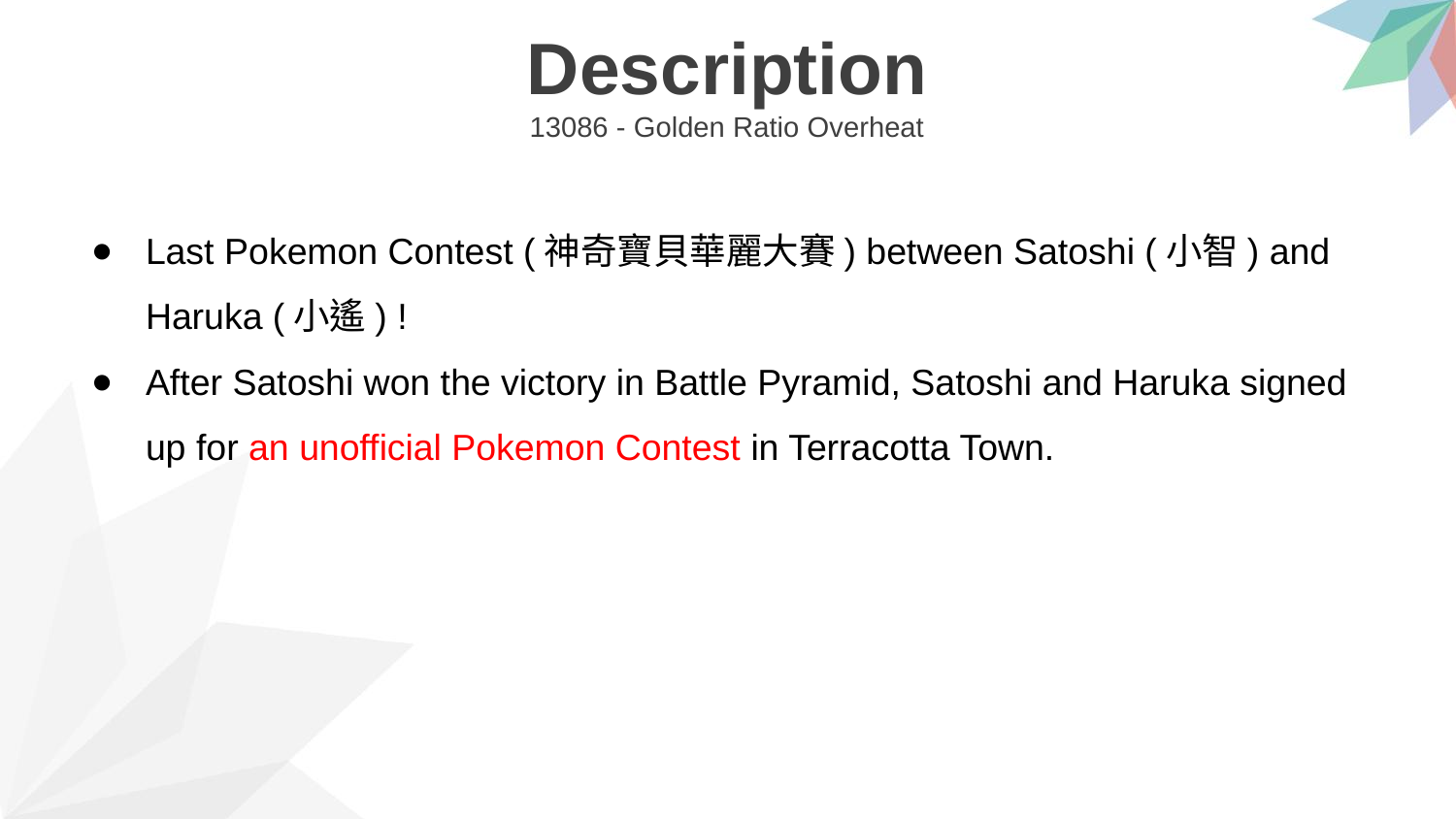

Description
13086 - Golden Ratio Overheat
Last Pokemon Contest (神奇寶貝華麗大賽) between Satoshi (小智) and Haruka (小遙) !
After Satoshi won the victory in Battle Pyramid, Satoshi and Haruka signed up for an unofficial Pokemon Contest in Terracotta Town.